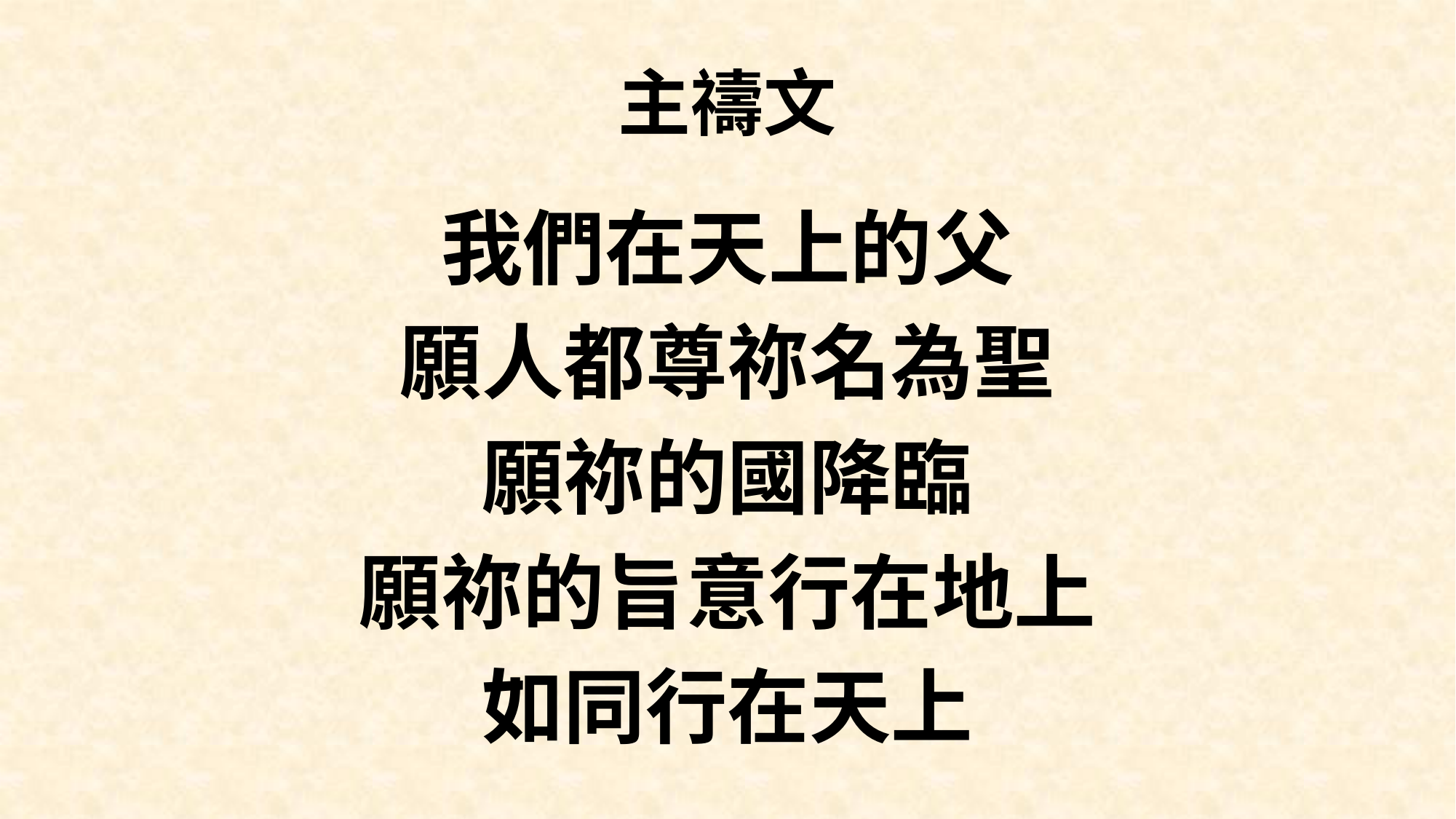

# 主禱文
我們在天上的父
願人都尊祢名為聖
願祢的國降臨
願祢的旨意行在地上
如同行在天上